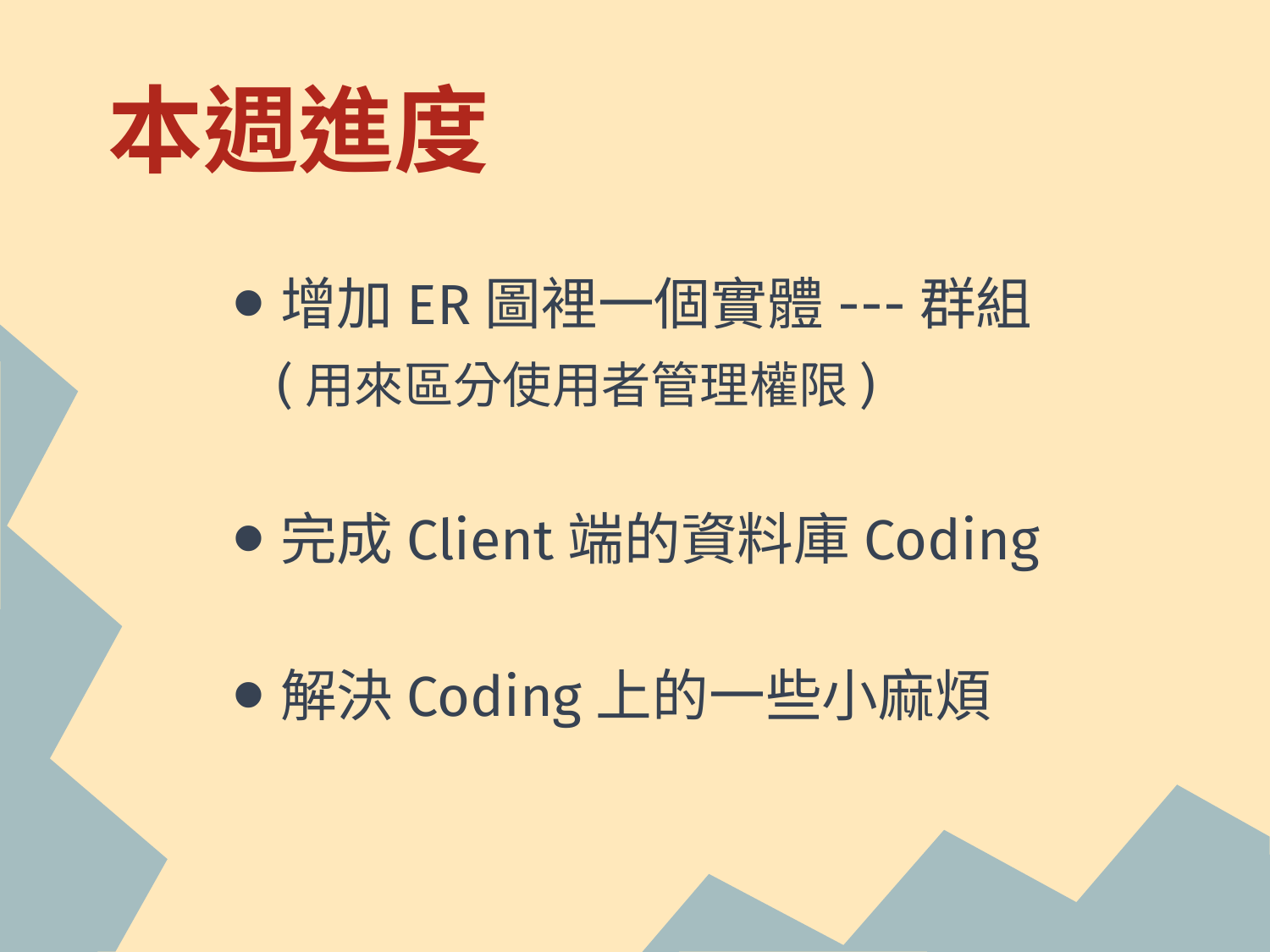

# 本週進度
增加ER圖裡一個實體---群組
   (用來區分使用者管理權限)

完成Client端的資料庫Coding

解決Coding上的一些小麻煩